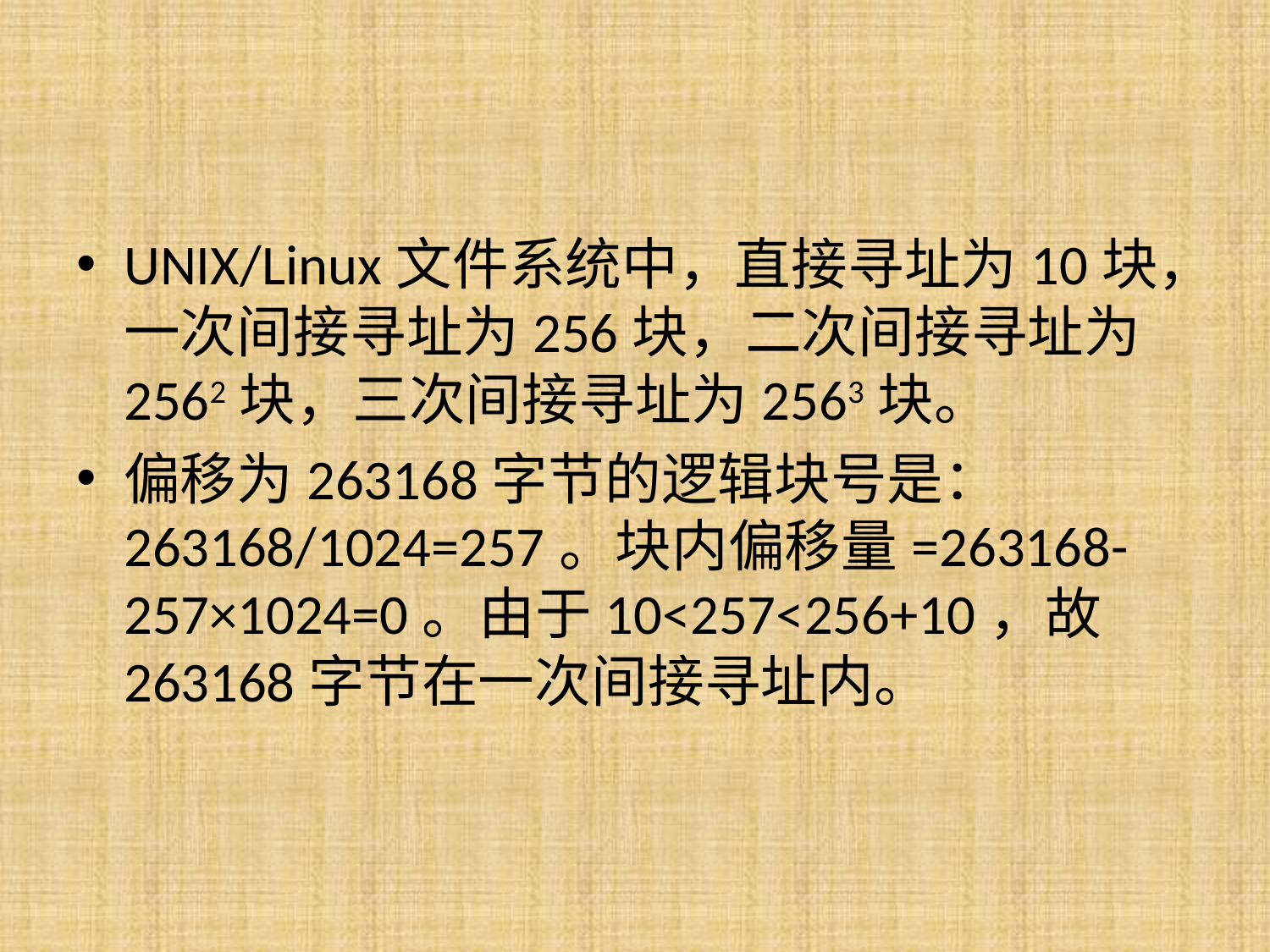

#
UNIX/Linux文件系统中，直接寻址为10块，一次间接寻址为256块，二次间接寻址为2562块，三次间接寻址为2563块。
偏移为263168字节的逻辑块号是：263168/1024=257。块内偏移量=263168-257×1024=0。由于10<257<256+10，故263168字节在一次间接寻址内。